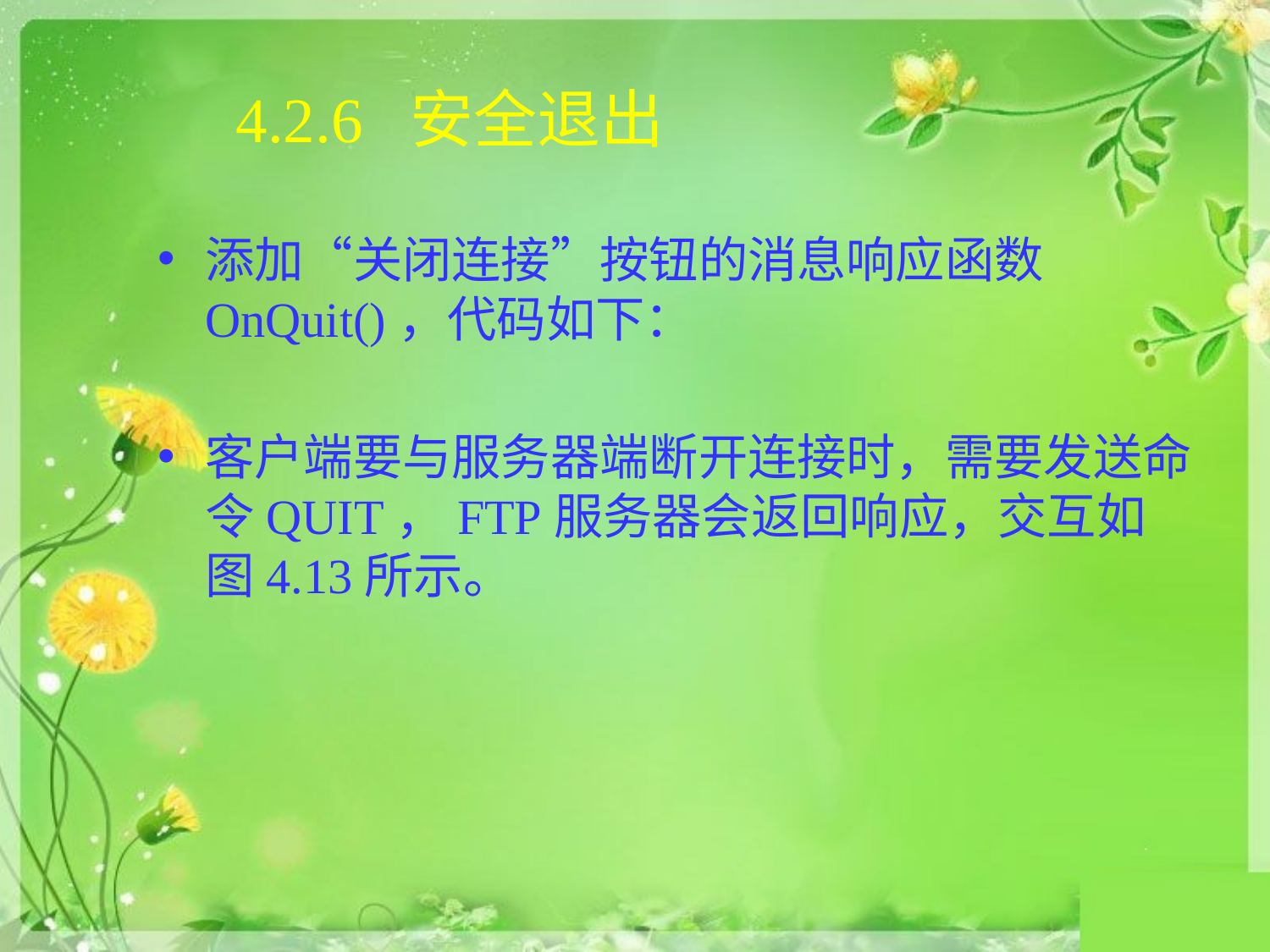

# 4.2.6  安全退出
添加“关闭连接”按钮的消息响应函数OnQuit()，代码如下：

客户端要与服务器端断开连接时，需要发送命令QUIT，FTP服务器会返回响应，交互如图4.13所示。